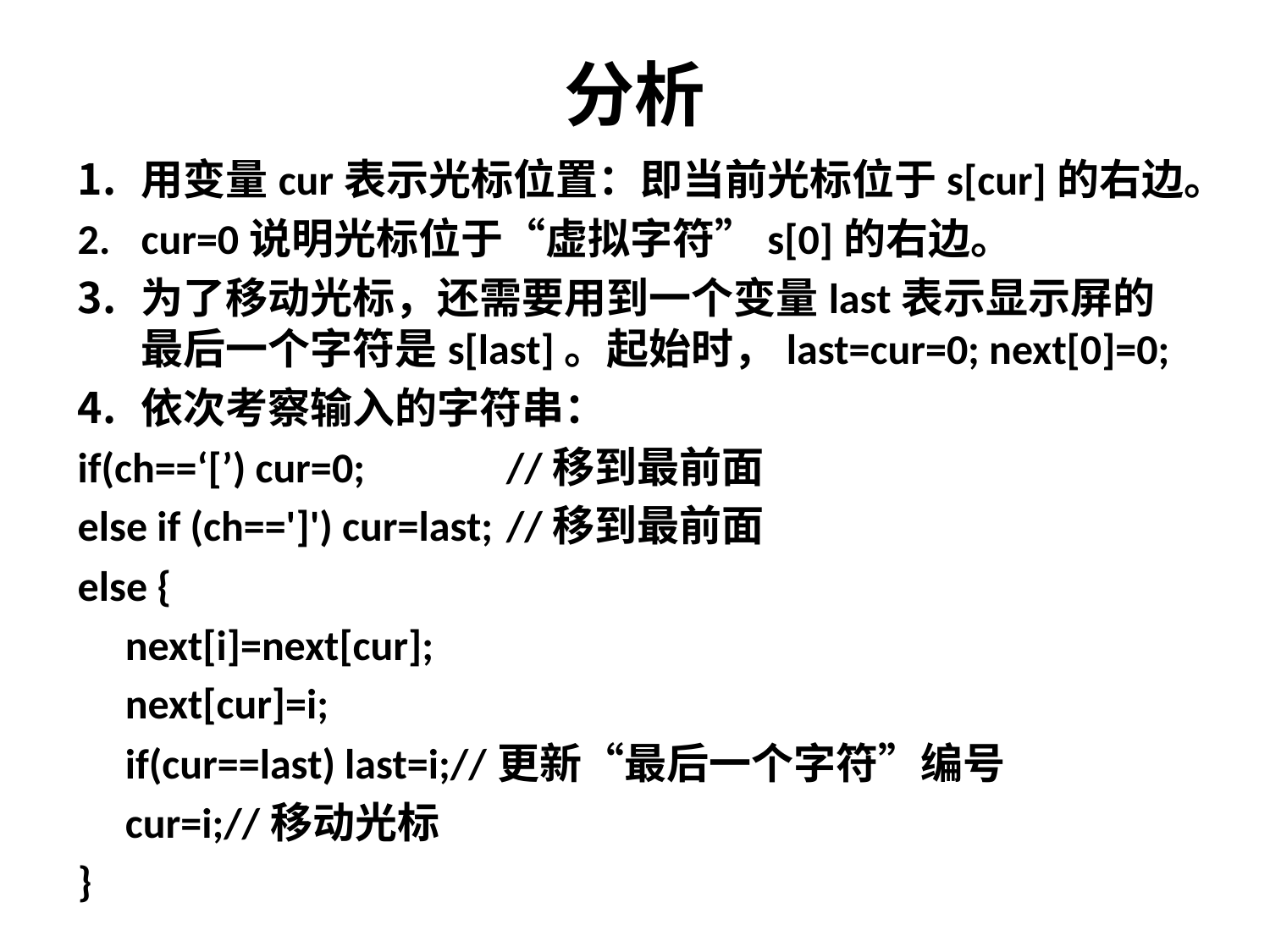

# 分析
用变量cur表示光标位置：即当前光标位于s[cur]的右边。
cur=0说明光标位于“虚拟字符”s[0]的右边。
为了移动光标，还需要用到一个变量last表示显示屏的最后一个字符是s[last]。起始时，last=cur=0; next[0]=0;
依次考察输入的字符串：
if(ch==‘[’) cur=0; 		//移到最前面
else if (ch==']') cur=last; 	//移到最前面
else {
	next[i]=next[cur];
	next[cur]=i;
	if(cur==last) last=i;//更新“最后一个字符”编号
	cur=i;//移动光标
}